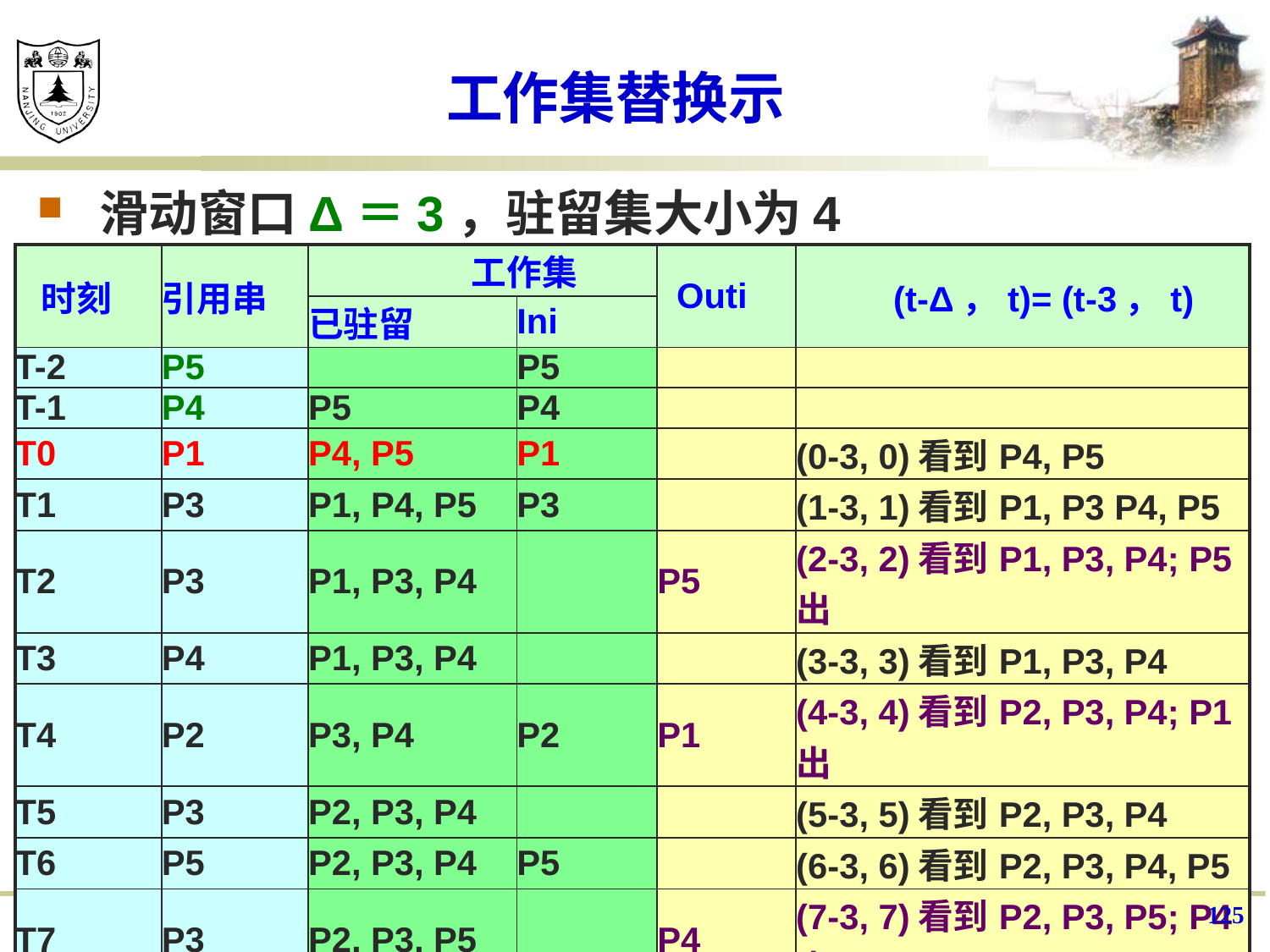

工作集替换示
滑动窗口Δ＝3，驻留集大小为4
| 时刻 | 引用串 | 工作集 |  | Outi | (t-Δ，t)= (t-3，t) |
| --- | --- | --- | --- | --- | --- |
|  |  | 已驻留 | Ini |  |  |
| T-2 | P5 |  | P5 |  |  |
| T-1 | P4 | P5 | P4 |  |  |
| T0 | P1 | P4, P5 | P1 |  | (0-3, 0)看到P4, P5 |
| T1 | P3 | P1, P4, P5 | P3 |  | (1-3, 1)看到P1, P3 P4, P5 |
| T2 | P3 | P1, P3, P4 |  | P5 | (2-3, 2)看到P1, P3, P4; P5出 |
| T3 | P4 | P1, P3, P4 |  |  | (3-3, 3)看到P1, P3, P4 |
| T4 | P2 | P3, P4 | P2 | P1 | (4-3, 4)看到P2, P3, P4; P1出 |
| T5 | P3 | P2, P3, P4 |  |  | (5-3, 5)看到P2, P3, P4 |
| T6 | P5 | P2, P3, P4 | P5 |  | (6-3, 6)看到P2, P3, P4, P5 |
| T7 | P3 | P2, P3, P5 |  | P4 | (7-3, 7)看到P2, P3, P5; P4出 |
| T8 | P5 | P3, P5 |  | P2 | (8-3, 8)看到P3, P5; P2出 |
| T9 | P1 | P3, P5 | P1 |  | (9-3, 9)看到P1, P3, P5 |
| T10 | P4 | P1, P3, P5 | P4 |  | (10-3, 10)看到P1, P3, P54, P5 |
125